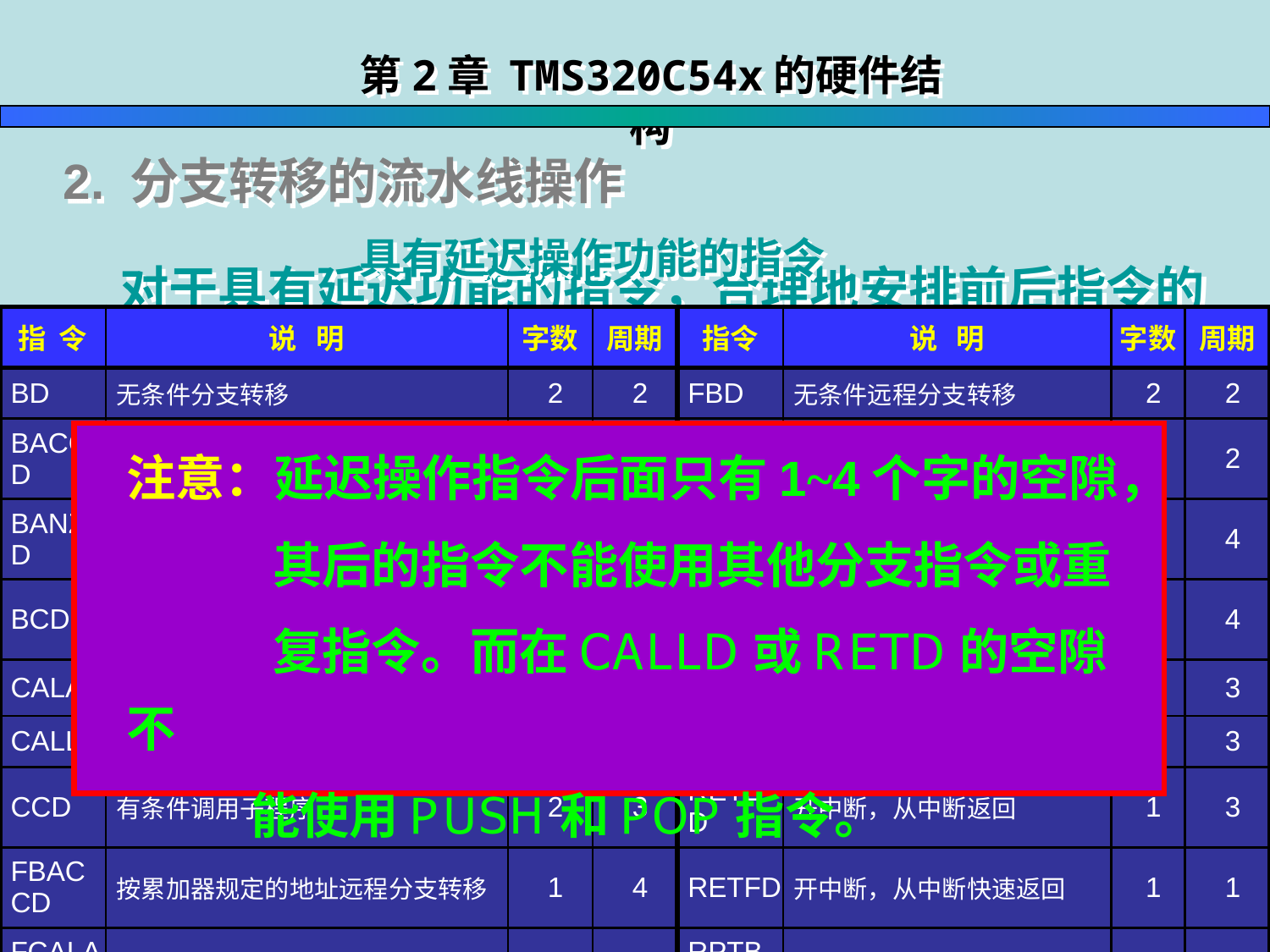

第2章 TMS320C54x的硬件结构

2. 分支转移的流水线操作
    对于具有延迟功能的指令，合理地安排前后指令的顺序，可以节省机器周期。
具有延迟操作功能的指令
| 指 令 | 说 明 | 字数 | 周期 | 指令 | 说 明 | 字数 | 周期 |
| --- | --- | --- | --- | --- | --- | --- | --- |
| BD | 无条件分支转移 | 2 | 2 | FBD | 无条件远程分支转移 | 2 | 2 |
| BACCD | 按累加器规定的地址转移 | 1 | 4 | FCALLD | 无条件远程调用子程序 | 2 | 2 |
| BANZD | 当辅助寄存器为0时转移 | 2 | 2 | FRETD | 远程返回 | 1 | 4 |
| BCD | 条件分支转移 | 2 | 3 | FRETED | 开中断，从远程中断返回 | 1 | 4 |
| CALAD | 按累加器规定的地址调用子程序 | 1 | 4 | RCD | 条件返回 | 1 | 3 |
| CALLD | 无条件调用子程序 | 2 | 2 | RETD | 返回 | 1 | 3 |
| CCD | 有条件调用子程序 | 2 | 3 | RETED | 开中断，从中断返回 | 1 | 3 |
| FBACCD | 按累加器规定的地址远程分支转移 | 1 | 4 | RETFD | 开中断，从中断快速返回 | 1 | 1 |
| FCALAD | 按累加器规定地址远程调用子程序 | 1 | 4 | RPTBD | 块重复指令 | 2 | 2 |
注意：延迟操作指令后面只有1~4个字的空隙，
            其后的指令不能使用其他分支指令或重
            复指令。而在CALLD或RETD的空隙不
          能使用PUSH和POP指令。
144